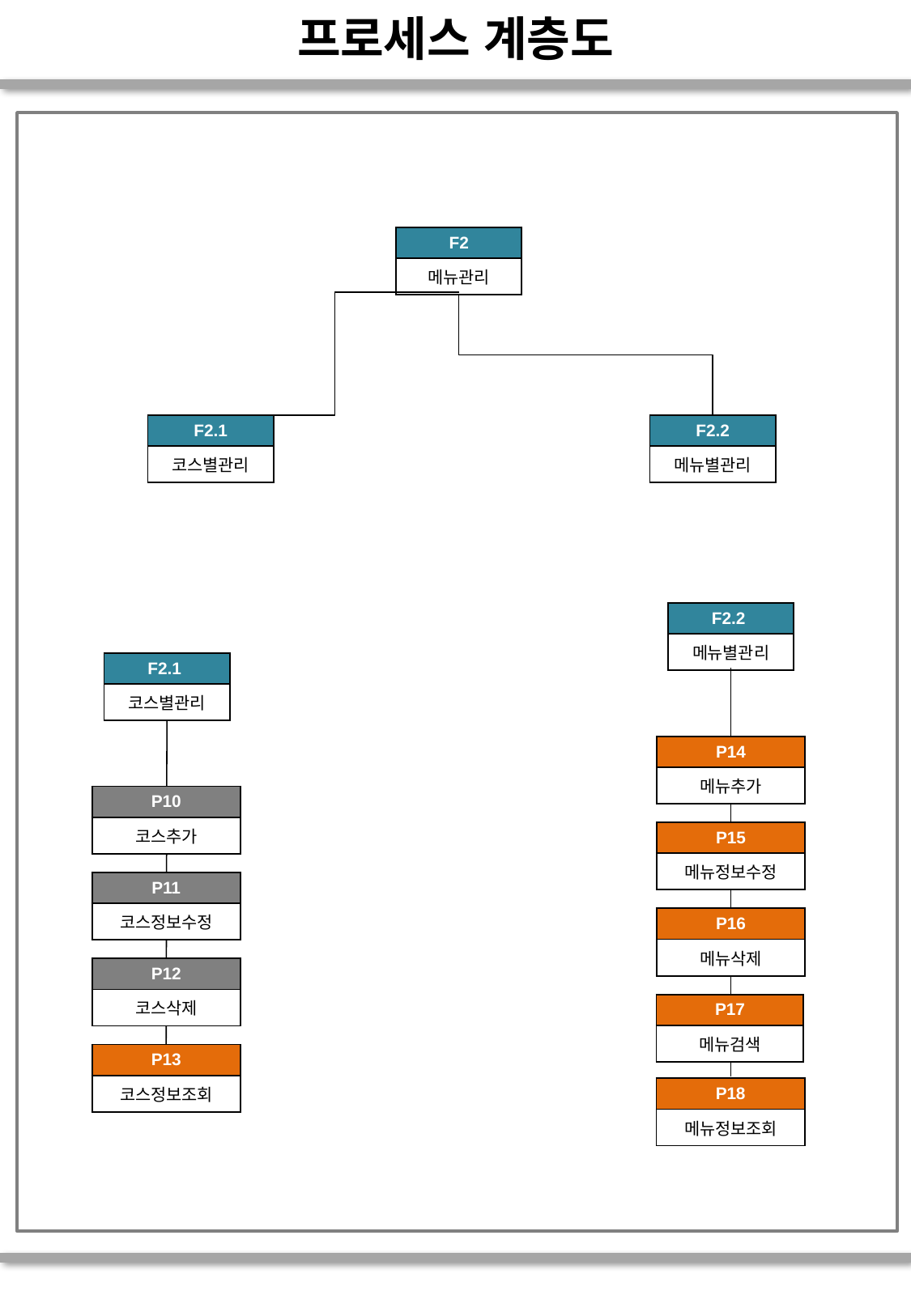

# 프로세스 계층도

| F2 |
| --- |
| 메뉴관리 |
| F2.1 |
| --- |
| 코스별관리 |
| F2.2 |
| --- |
| 메뉴별관리 |
| F2.2 |
| --- |
| 메뉴별관리 |
| F2.1 |
| --- |
| 코스별관리 |
| P14 |
| --- |
| 메뉴추가 |
| P10 |
| --- |
| 코스추가 |
| P15 |
| --- |
| 메뉴정보수정 |
| P11 |
| --- |
| 코스정보수정 |
| P16 |
| --- |
| 메뉴삭제 |
| P12 |
| --- |
| 코스삭제 |
| P17 |
| --- |
| 메뉴검색 |
| P13 |
| --- |
| 코스정보조회 |
| P18 |
| --- |
| 메뉴정보조회 |